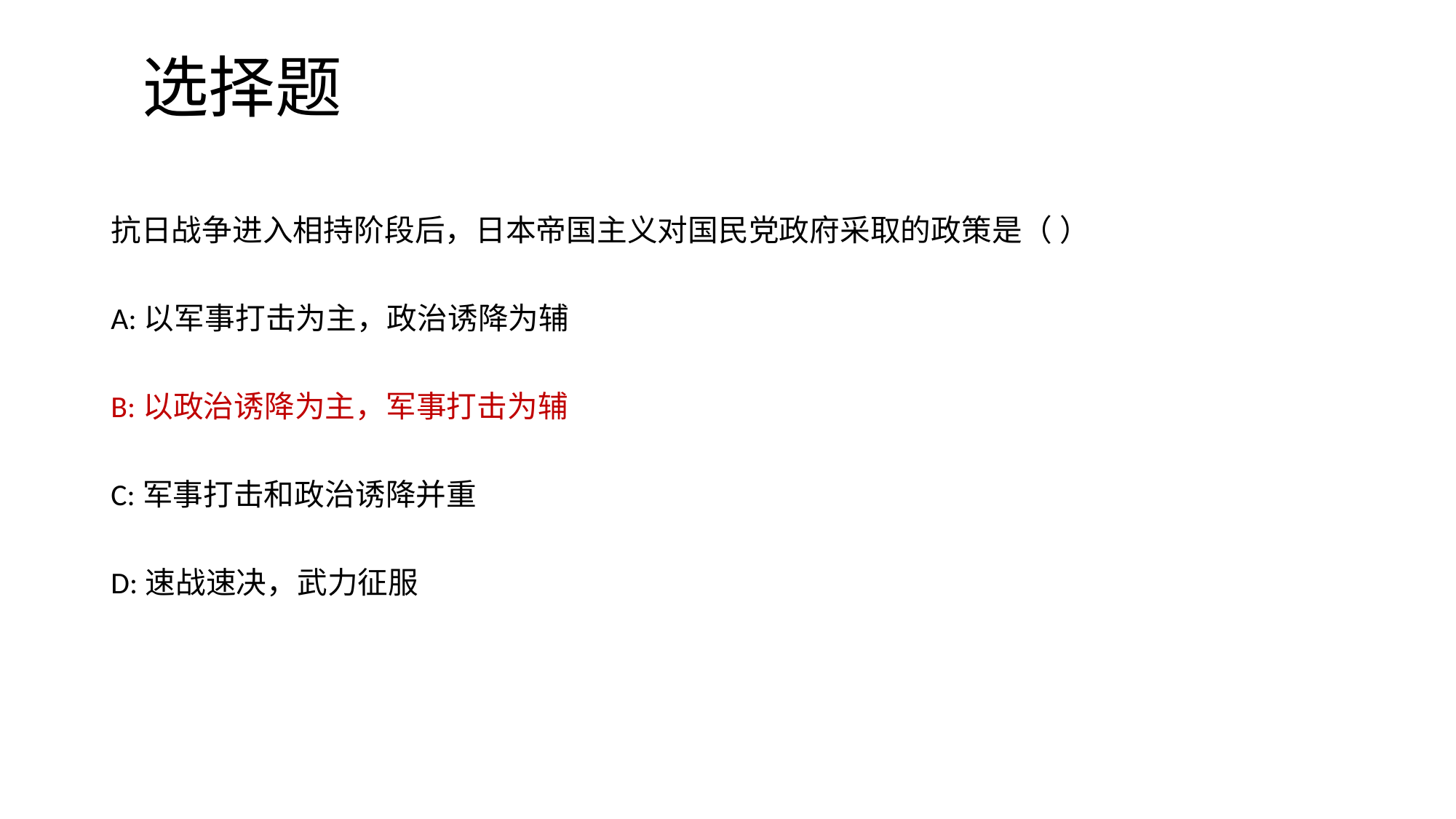

# 选择题
抗日战争进入相持阶段后，日本帝国主义对国民党政府采取的政策是（ ）
A:以军事打击为主，政治诱降为辅
B:以政治诱降为主，军事打击为辅
C:军事打击和政治诱降并重
D:速战速决，武力征服